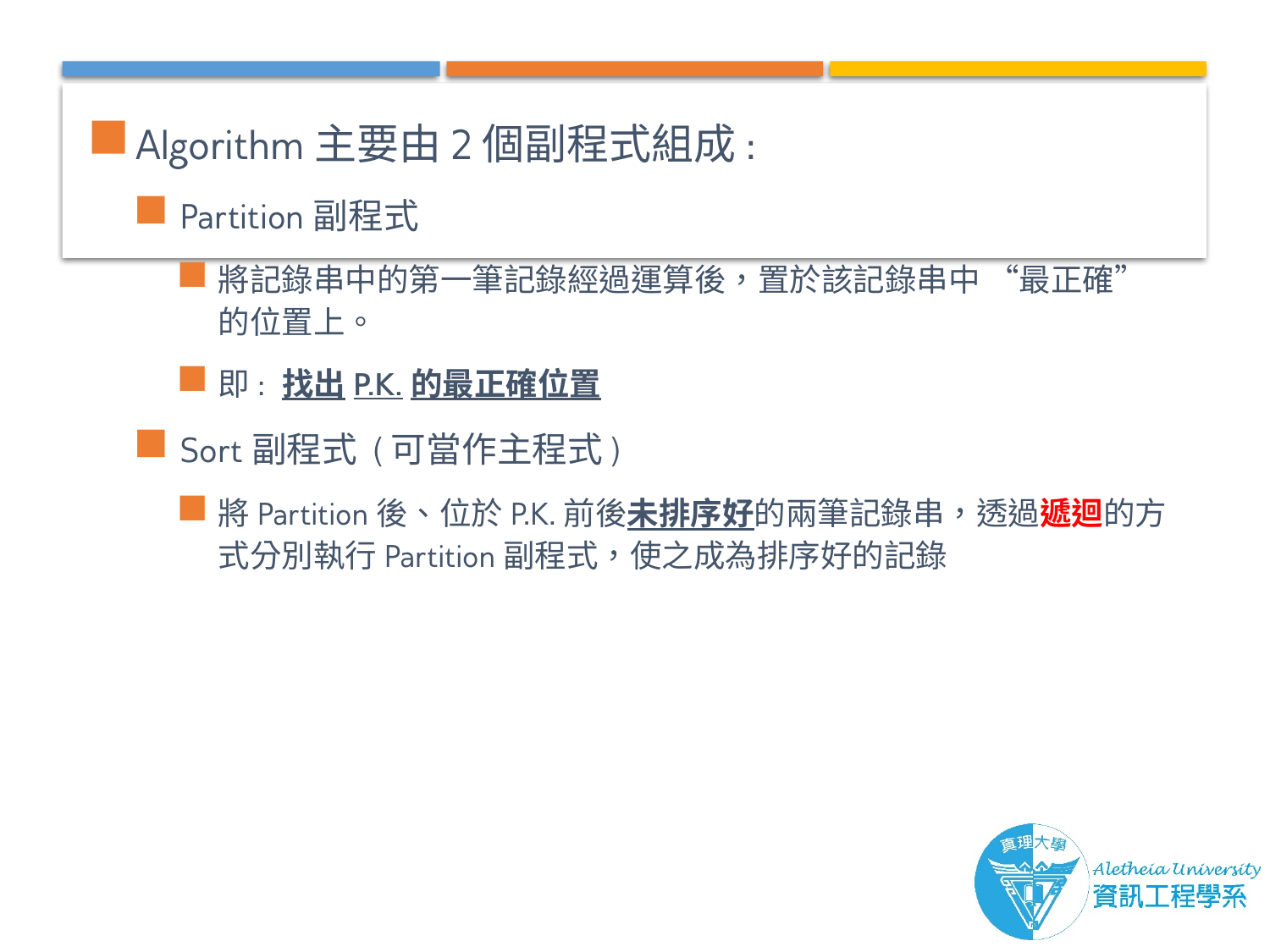

Algorithm主要由2個副程式組成:
Partition副程式
將記錄串中的第一筆記錄經過運算後，置於該記錄串中 “最正確” 的位置上。
即: 找出P.K.的最正確位置
Sort副程式 (可當作主程式)
將Partition後、位於P.K.前後未排序好的兩筆記錄串，透過遞迴的方式分別執行Partition副程式，使之成為排序好的記錄